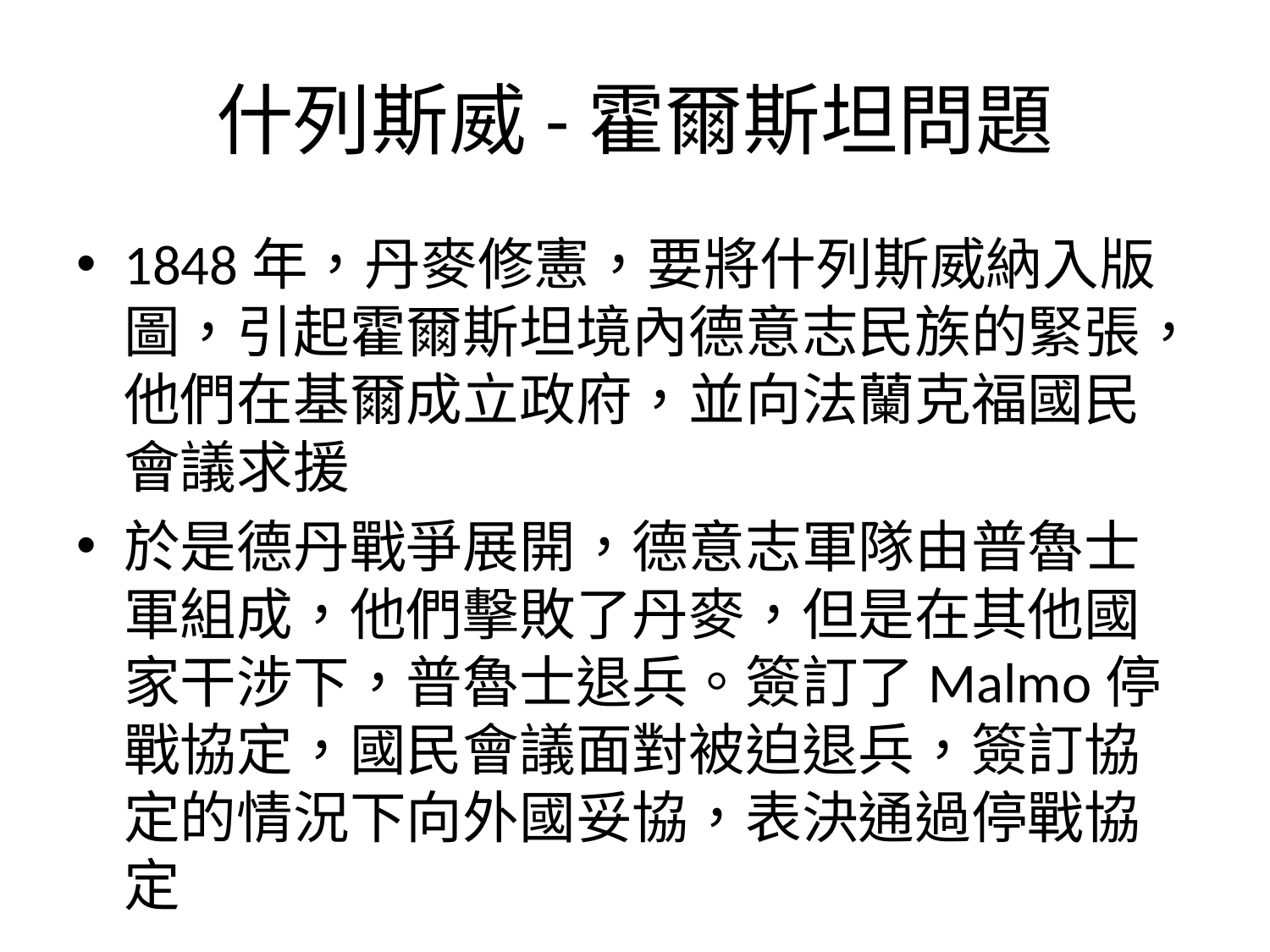

# 什列斯威-霍爾斯坦問題
1848年，丹麥修憲，要將什列斯威納入版圖，引起霍爾斯坦境內德意志民族的緊張，他們在基爾成立政府，並向法蘭克福國民會議求援
於是德丹戰爭展開，德意志軍隊由普魯士軍組成，他們擊敗了丹麥，但是在其他國家干涉下，普魯士退兵。簽訂了Malmo停戰協定，國民會議面對被迫退兵，簽訂協定的情況下向外國妥協，表決通過停戰協定